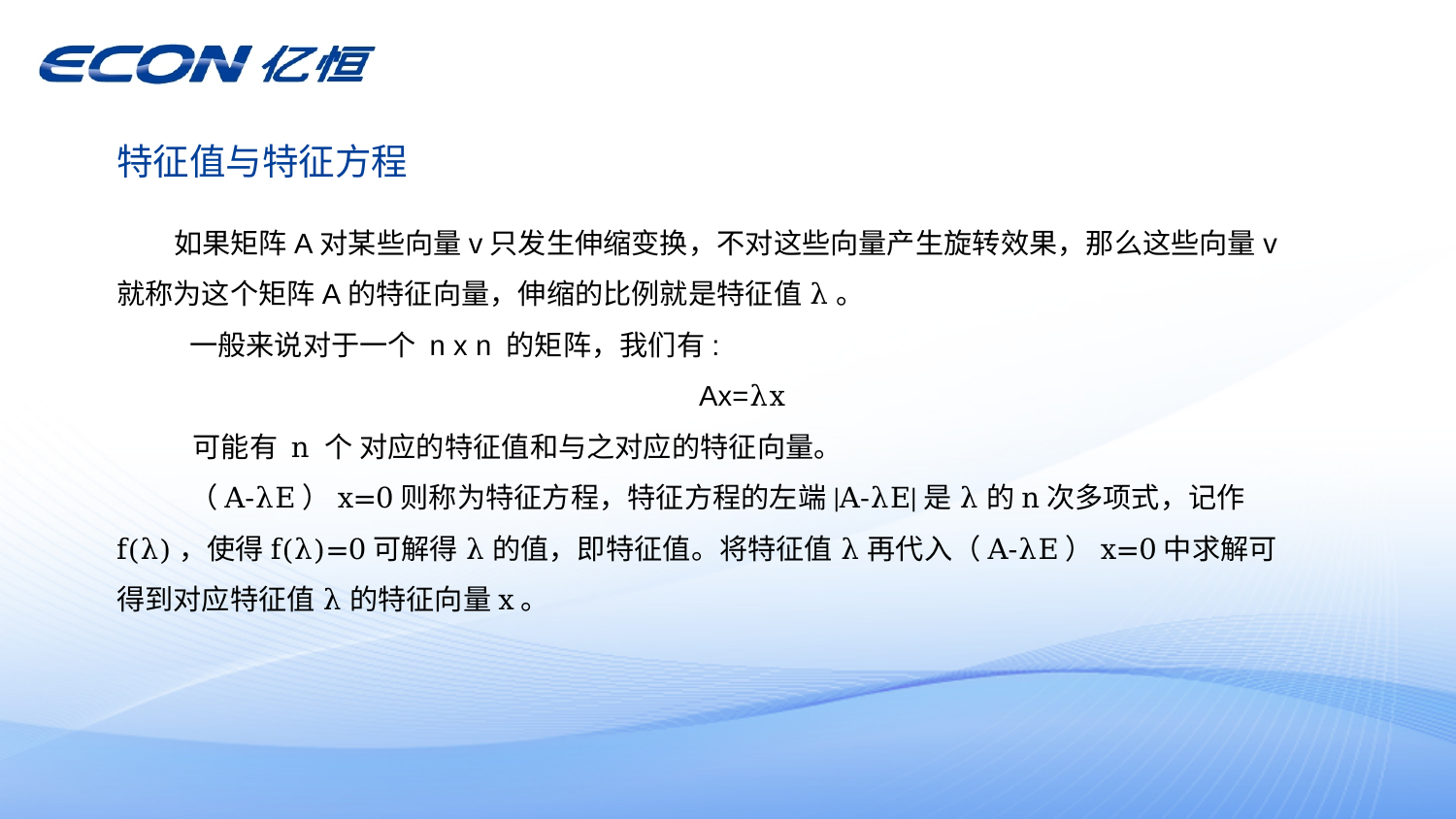

# 特征值与特征方程
        如果矩阵A对某些向量v只发生伸缩变换，不对这些向量产生旋转效果，那么这些向量v就称为这个矩阵A的特征向量，伸缩的比例就是特征值λ。
一般来说对于一个 n x n 的矩阵，我们有:
        Ax=λx
           可能有 n 个 对应的特征值和与之对应的特征向量。
（A-λE）x=0则称为特征方程，特征方程的左端|A-λE|是λ的n次多项式，记作f(λ)，使得f(λ)=0可解得λ的值，即特征值。将特征值λ再代入（A-λE）x=0中求解可得到对应特征值λ的特征向量x。